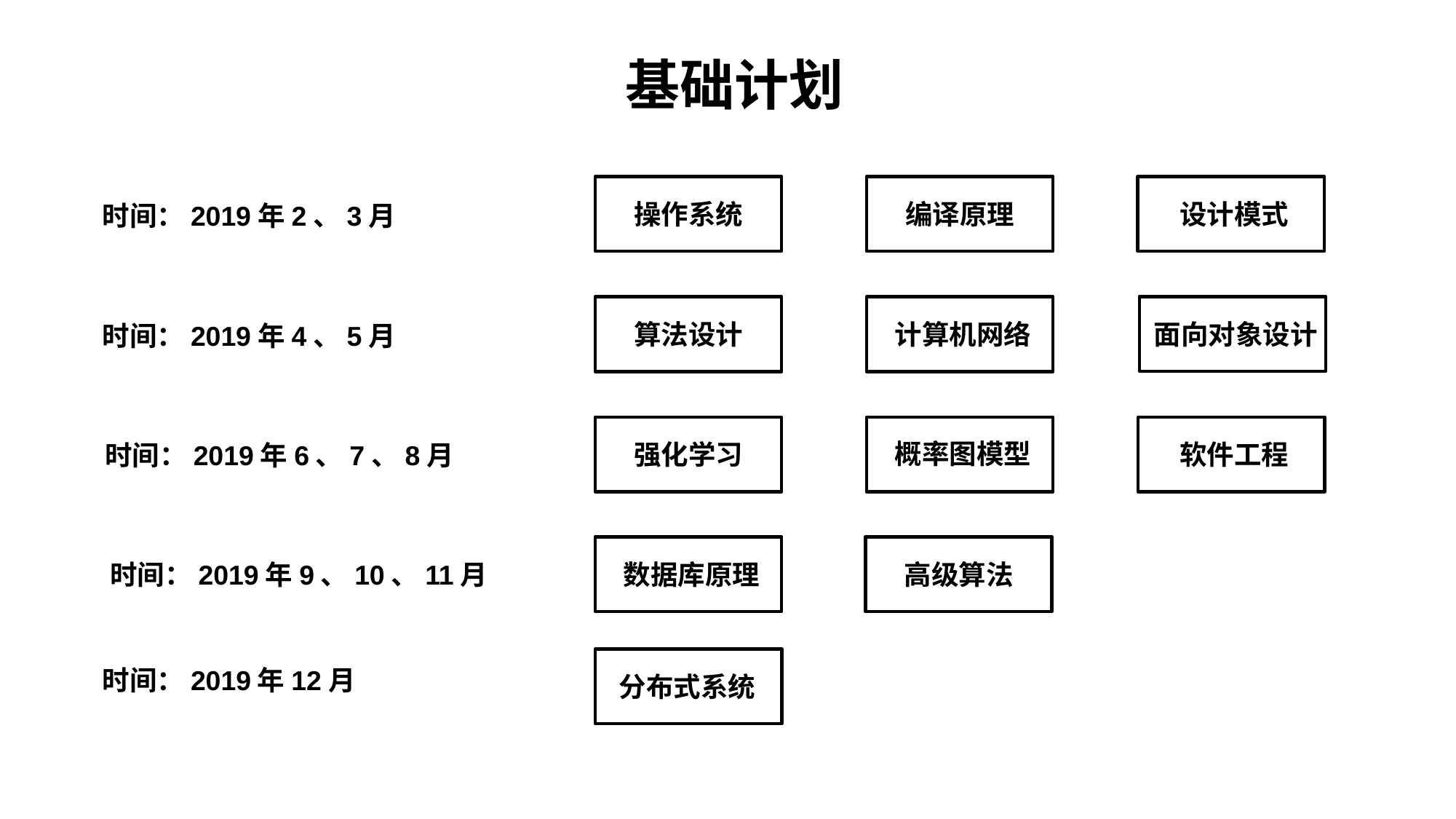

基础计划

操作系统
编译原理
设计模式
时间：2019年2、3月

面向对象设计
算法设计
计算机网络
时间：2019年4、5月

概率图模型
强化学习
软件工程
时间：2019年6、7、8月

数据库原理
高级算法
时间：2019年9、10、11月

时间：2019年12月
分布式系统